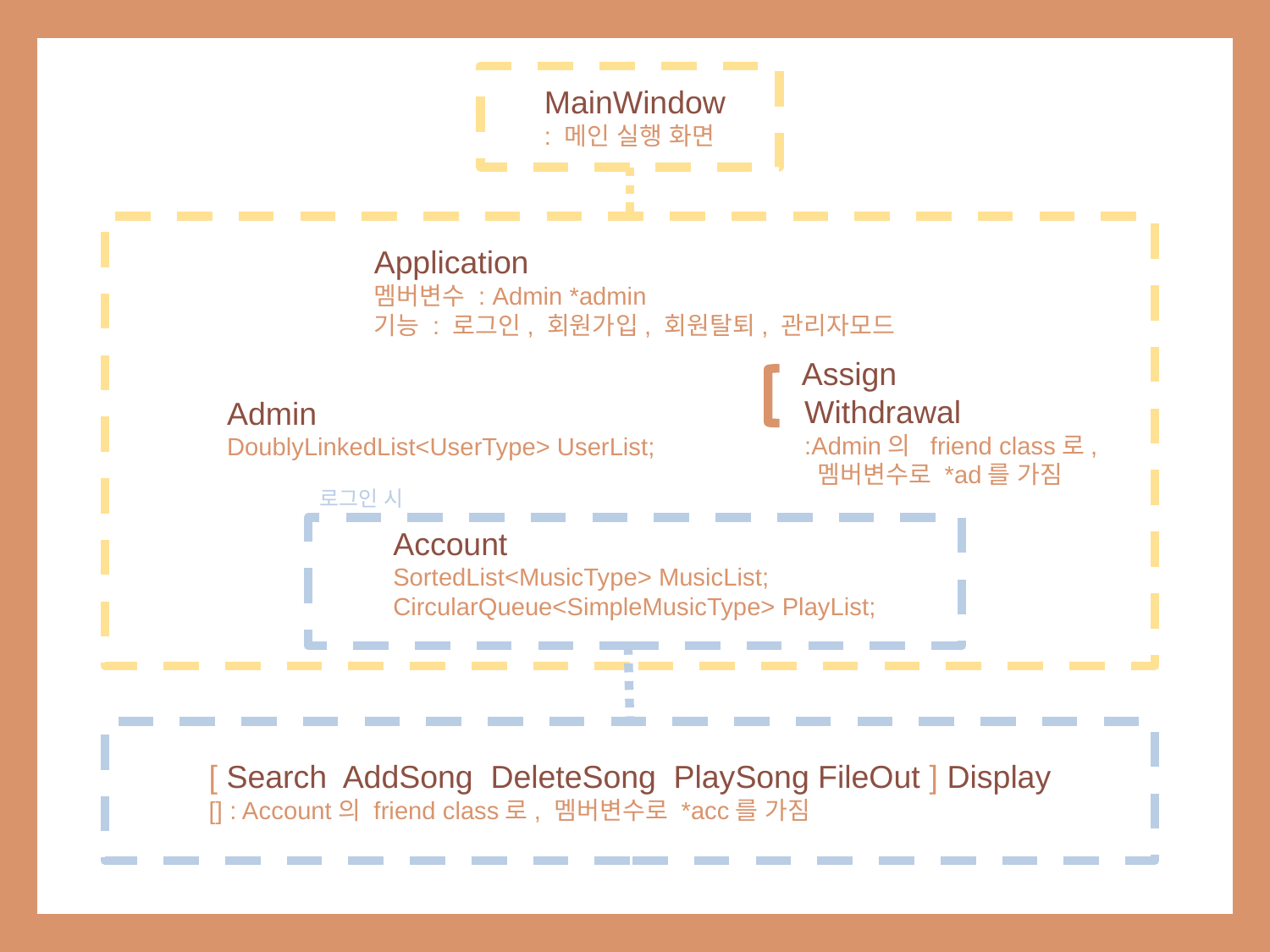

MainWindow
: 메인 실행 화면

Application
멤버변수 : Admin *admin
기능 : 로그인, 회원가입, 회원탈퇴, 관리자모드
Assign

Withdrawal
:Admin의  friend class로,
 멤버변수로 *ad를 가짐
Admin
DoublyLinkedList<UserType> UserList;
로그인 시

Account
SortedList<MusicType> MusicList;
CircularQueue<SimpleMusicType> PlayList;

[ Search  AddSong  DeleteSong  PlaySong FileOut ] Display
[] : Account의 friend class로, 멤버변수로 *acc를 가짐